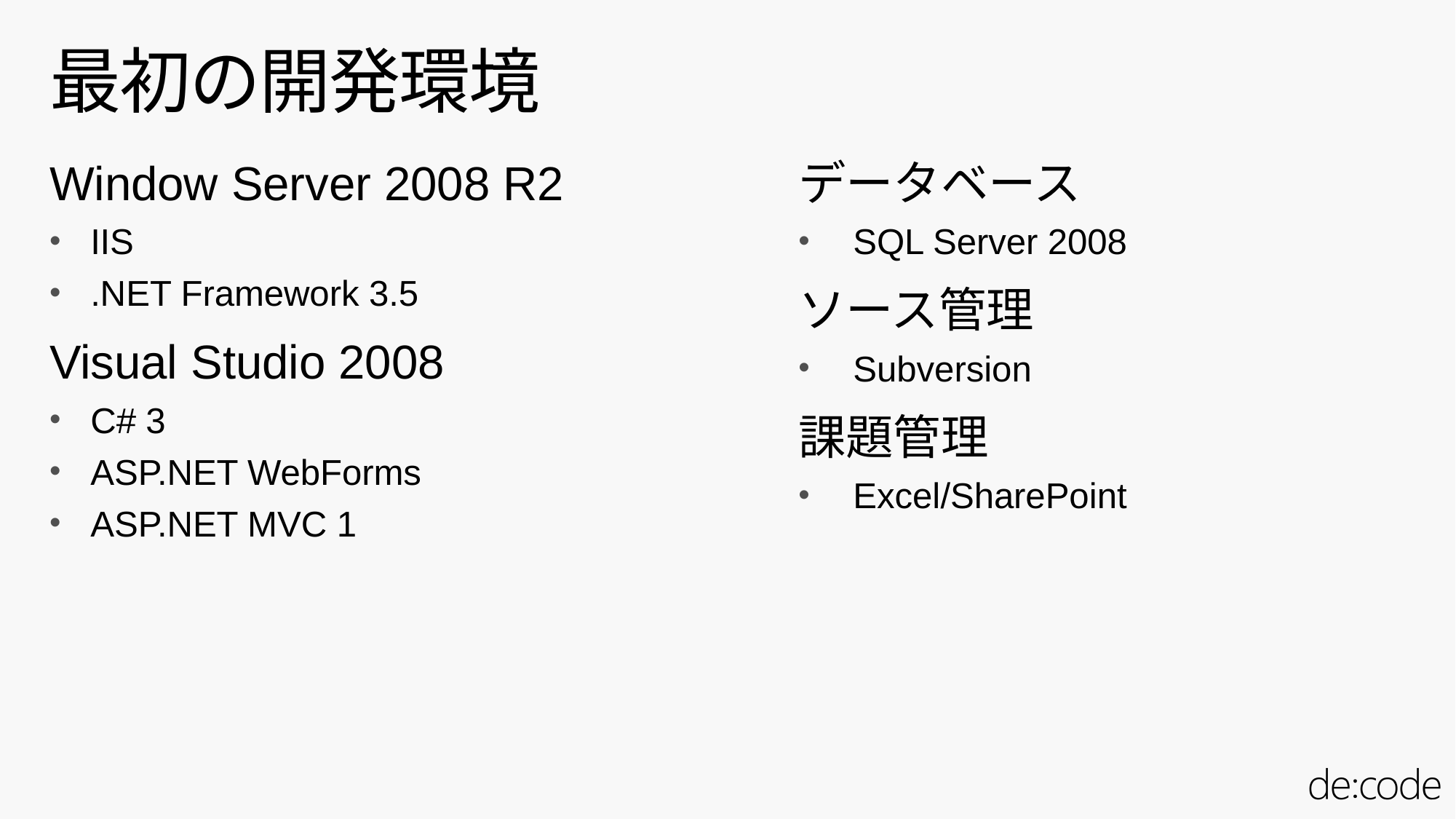

# 最初の開発環境
Window Server 2008 R2
IIS
.NET Framework 3.5
Visual Studio 2008
C# 3
ASP.NET WebForms
ASP.NET MVC 1

データベース
SQL Server 2008
ソース管理
Subversion
課題管理
Excel/SharePoint